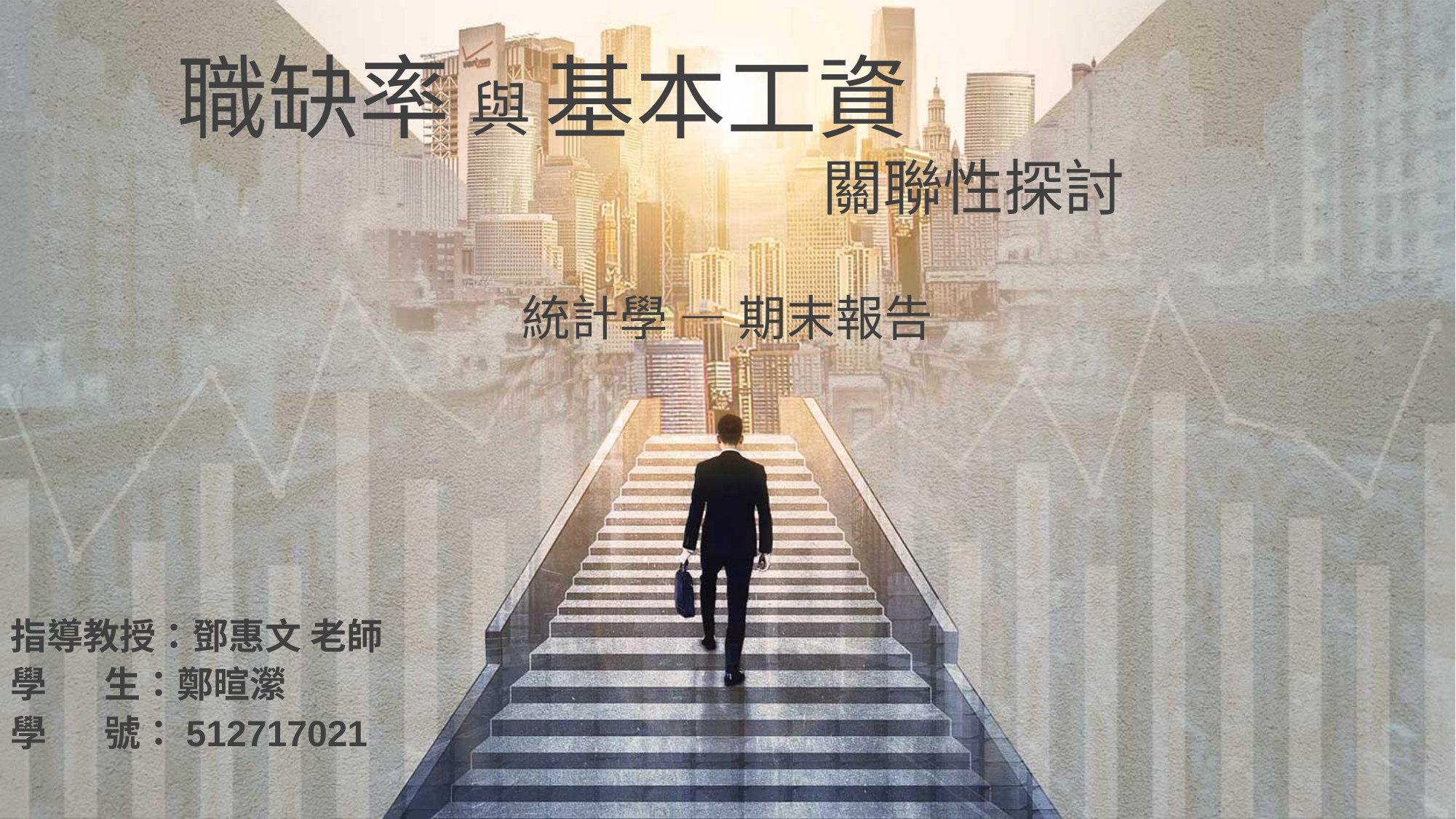

職缺率 與 基本工資
                                   關聯性探討
統計學 — 期末報告
指導教授：鄧惠文 老師
學       生：鄭暄瀠
學       號：512717021